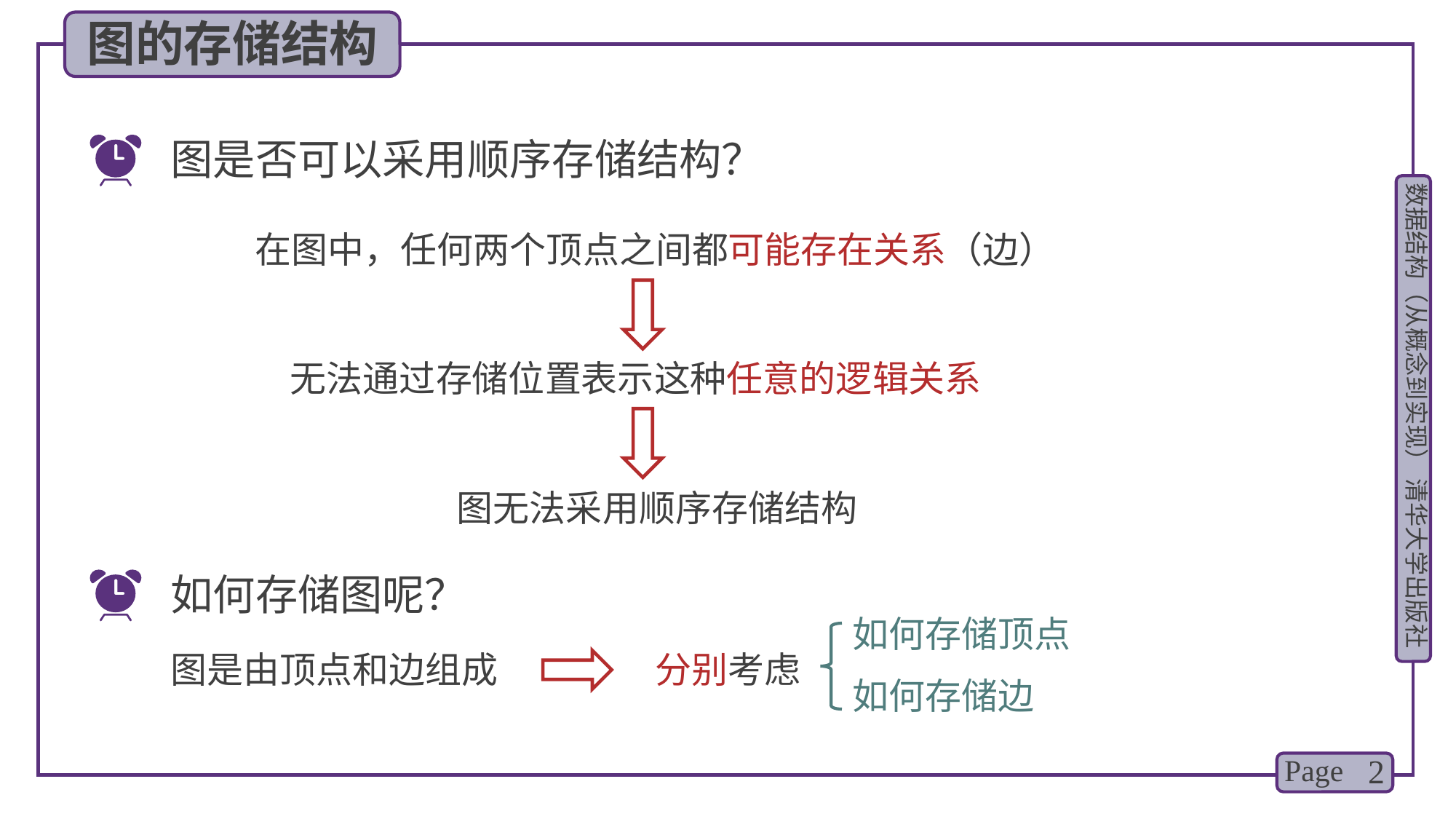

图的存储结构

图是否可以采用顺序存储结构？

在图中，任何两个顶点之间都可能存在关系（边）

无法通过存储位置表示这种任意的逻辑关系

图无法采用顺序存储结构
如何存储图呢？

如何存储顶点
如何存储边

分别考虑

图是由顶点和边组成